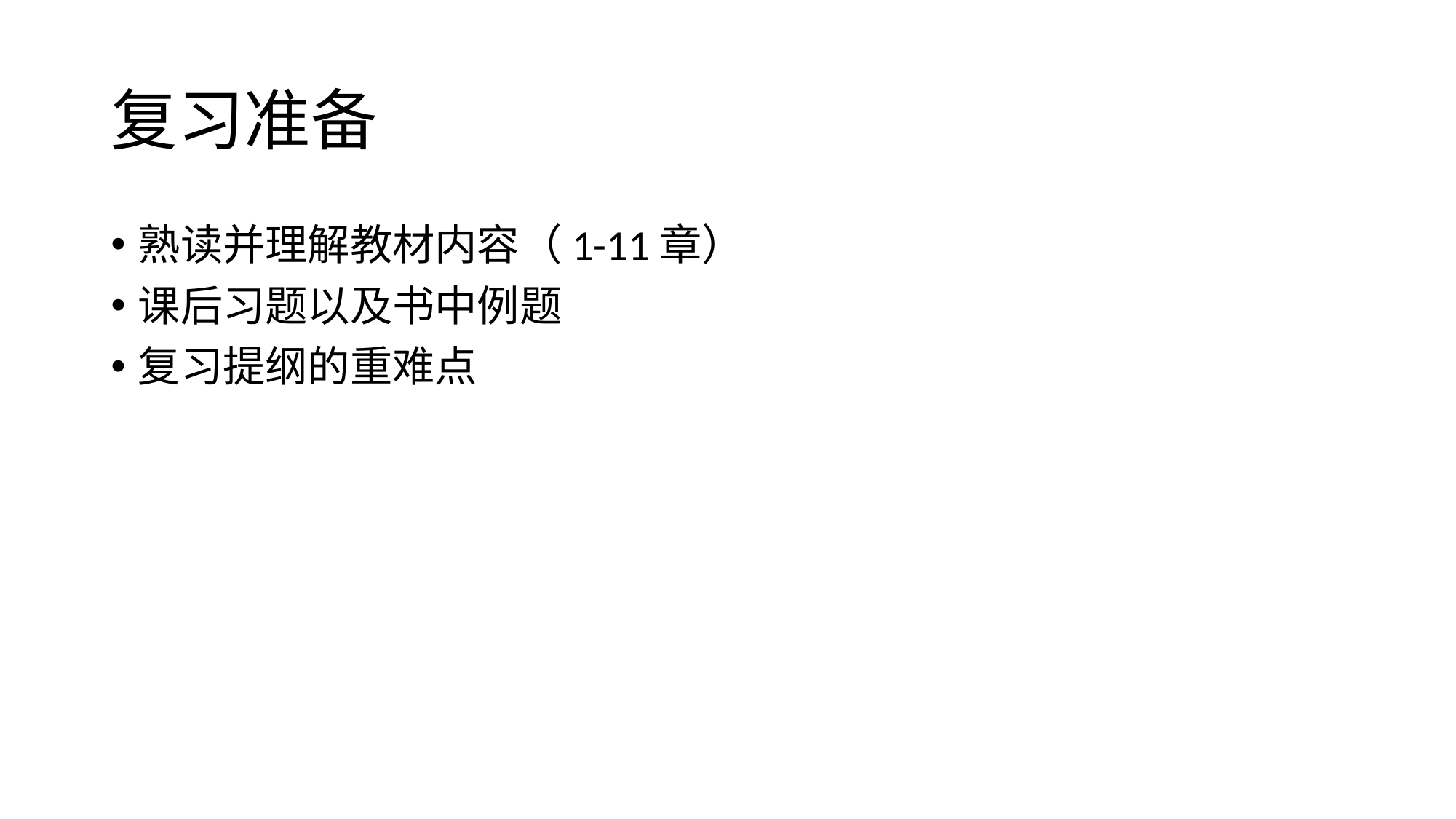

# 复习准备
熟读并理解教材内容（1-11章）
课后习题以及书中例题
复习提纲的重难点